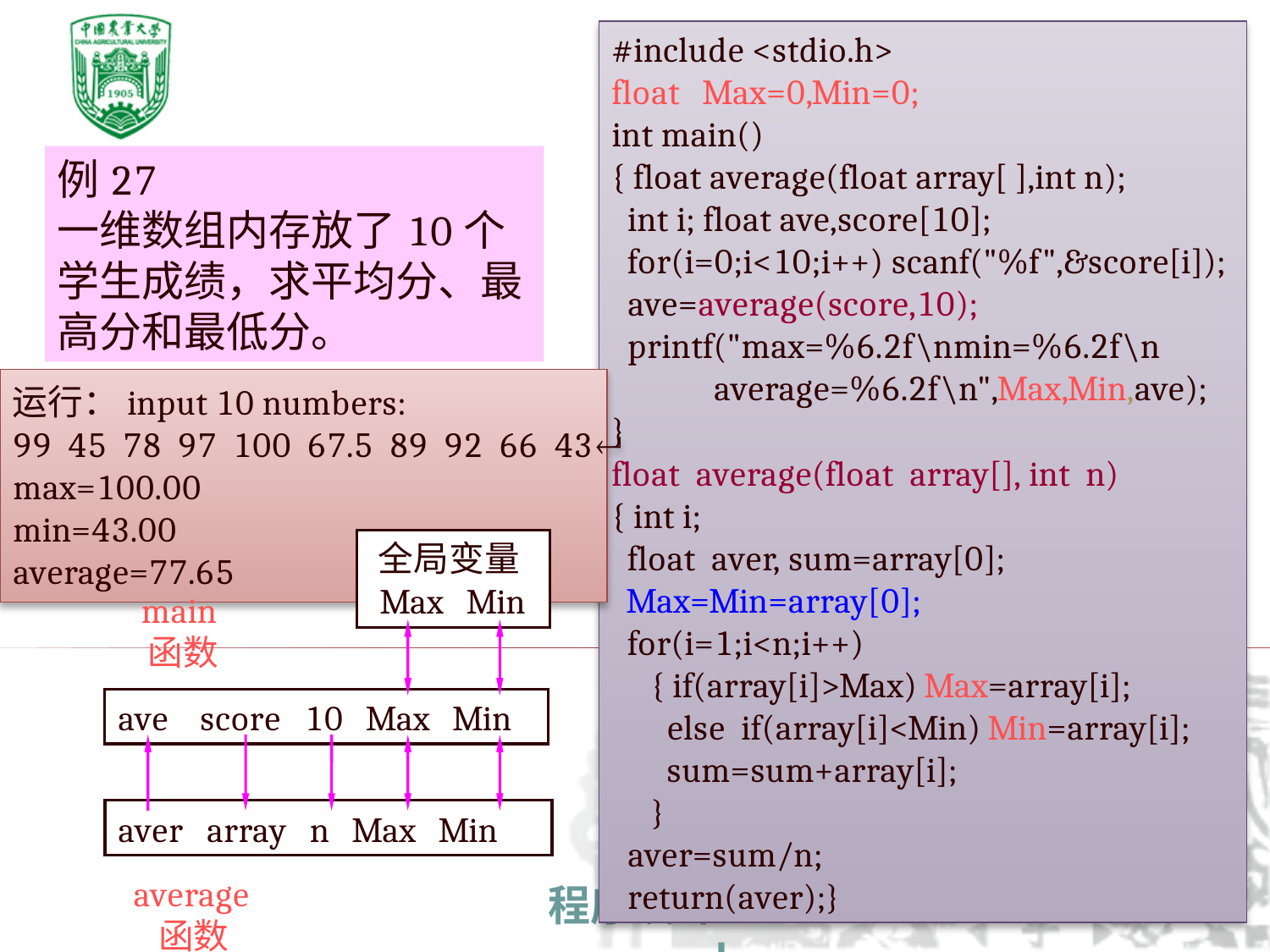

#include <stdio.h>
float   Max=0,Min=0;
int main()
{ float average(float array[ ],int n);
  int i; float ave,score[10];
  for(i=0;i<10;i++) scanf("%f",&score[i]);
  ave=average(score,10);
  printf("max=%6.2f\nmin=%6.2f\n
             average=%6.2f\n",Max,Min,ave);
}
float  average(float  array[], int  n)
{ int i;
  float  aver, sum=array[0];
  Max=Min=array[0];
  for(i=1;i<n;i++)
     { if(array[i]>Max) Max=array[i];
       else  if(array[i]<Min) Min=array[i];
       sum=sum+array[i];
     }
  aver=sum/n;
  return(aver);}
例27
一维数组内存放了10个学生成绩，求平均分、最高分和最低分。
运行：input 10 numbers:
99  45  78  97  100  67.5  89  92  66  43↵
max=100.00
min=43.00
average=77.65
全局变量Max   Min
main函数

ave    score   10   Max   Min

aver   array   n   Max   Min
average函数